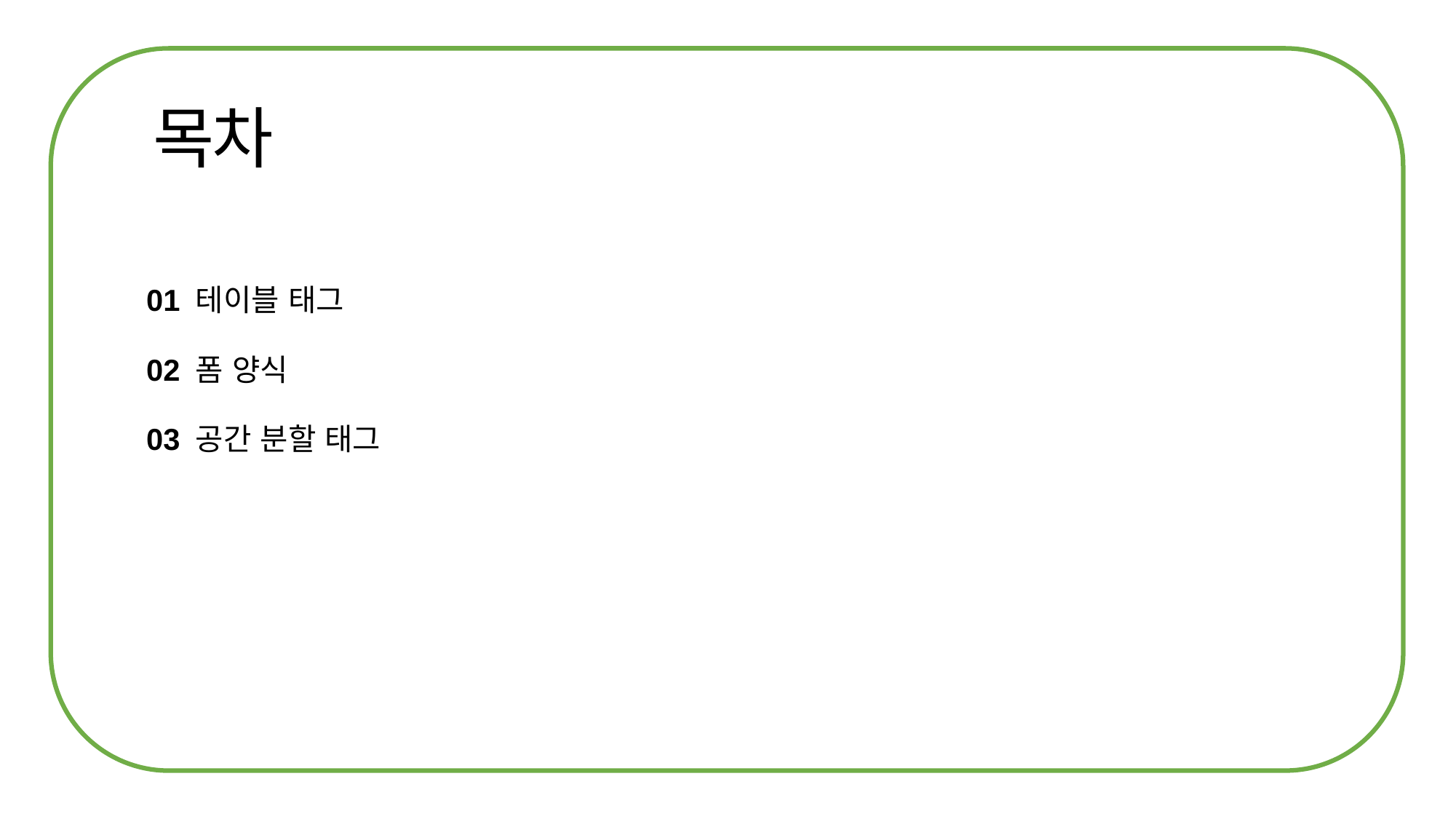

01 테이블 태그
02 폼 양식
03 공간 분할 태그